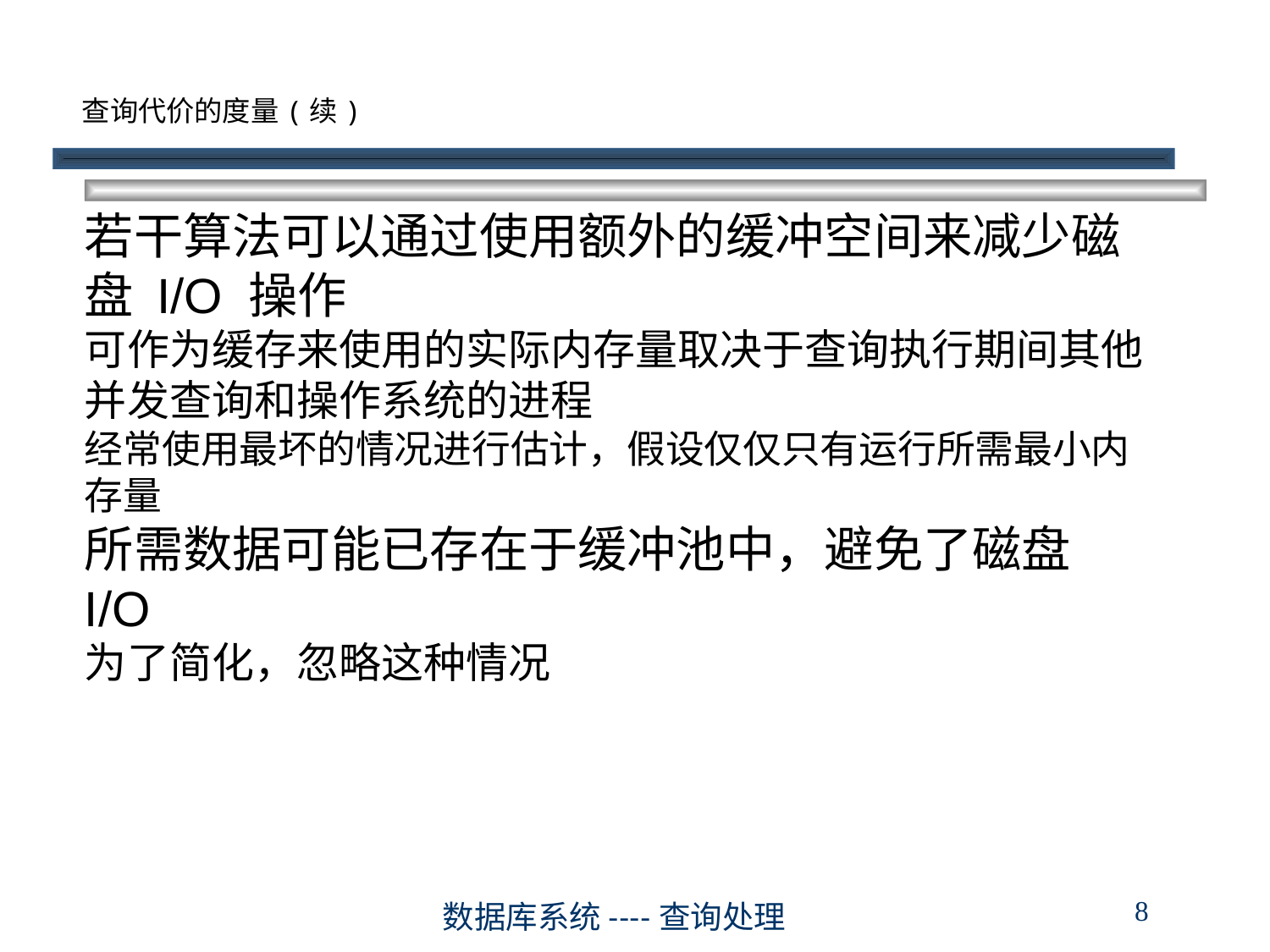

查询代价的度量(续)
若干算法可以通过使用额外的缓冲空间来减少磁盘 I/O 操作
可作为缓存来使用的实际内存量取决于查询执行期间其他并发查询和操作系统的进程
经常使用最坏的情况进行估计，假设仅仅只有运行所需最小内存量
所需数据可能已存在于缓冲池中，避免了磁盘 I/O
为了简化，忽略这种情况
8
数据库系统----查询处理